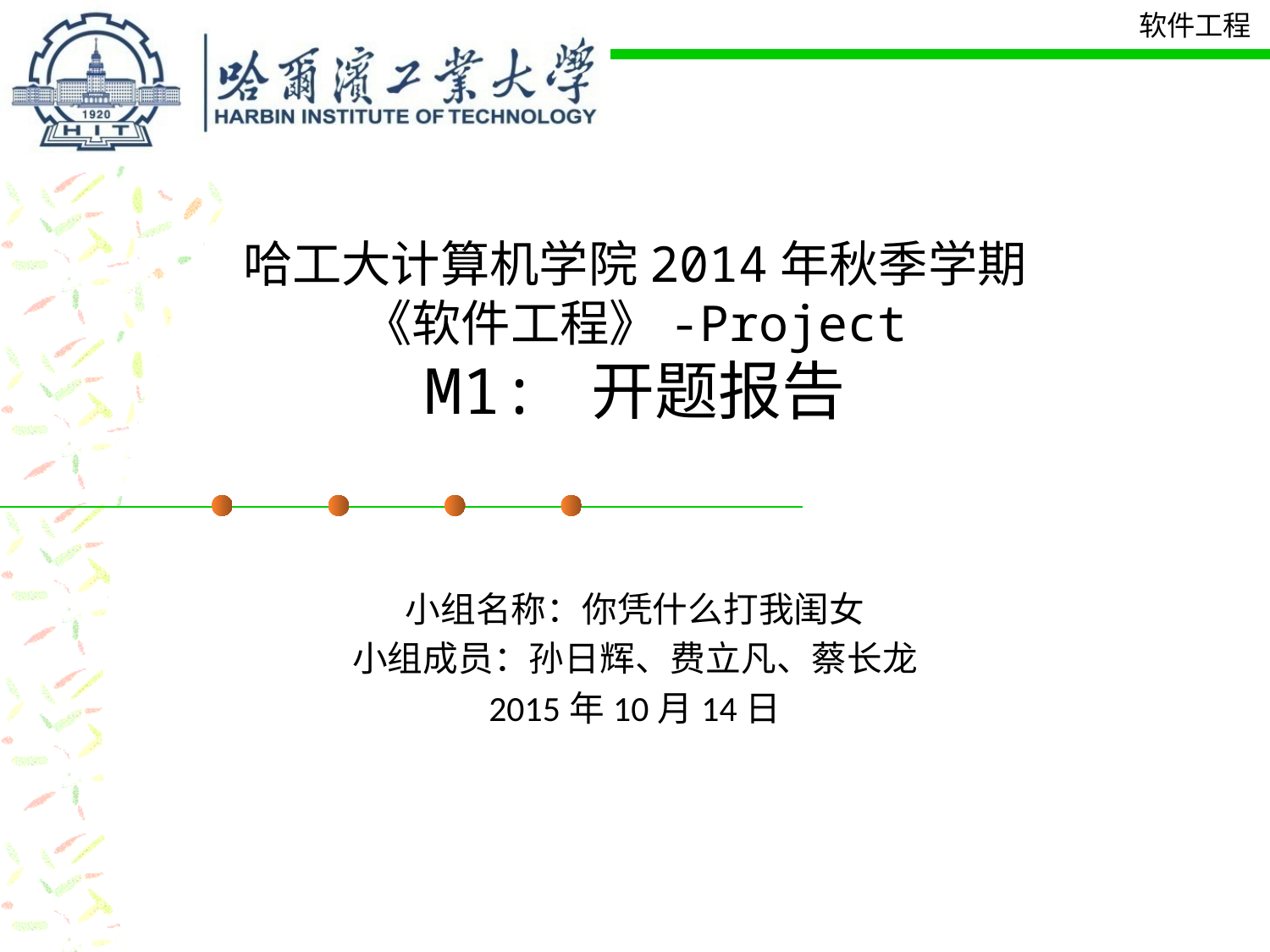

# 哈工大计算机学院2014年秋季学期 《软件工程》-Project M1: 开题报告
小组名称：你凭什么打我闺女
小组成员：孙日辉、费立凡、蔡长龙
2015年10月14日